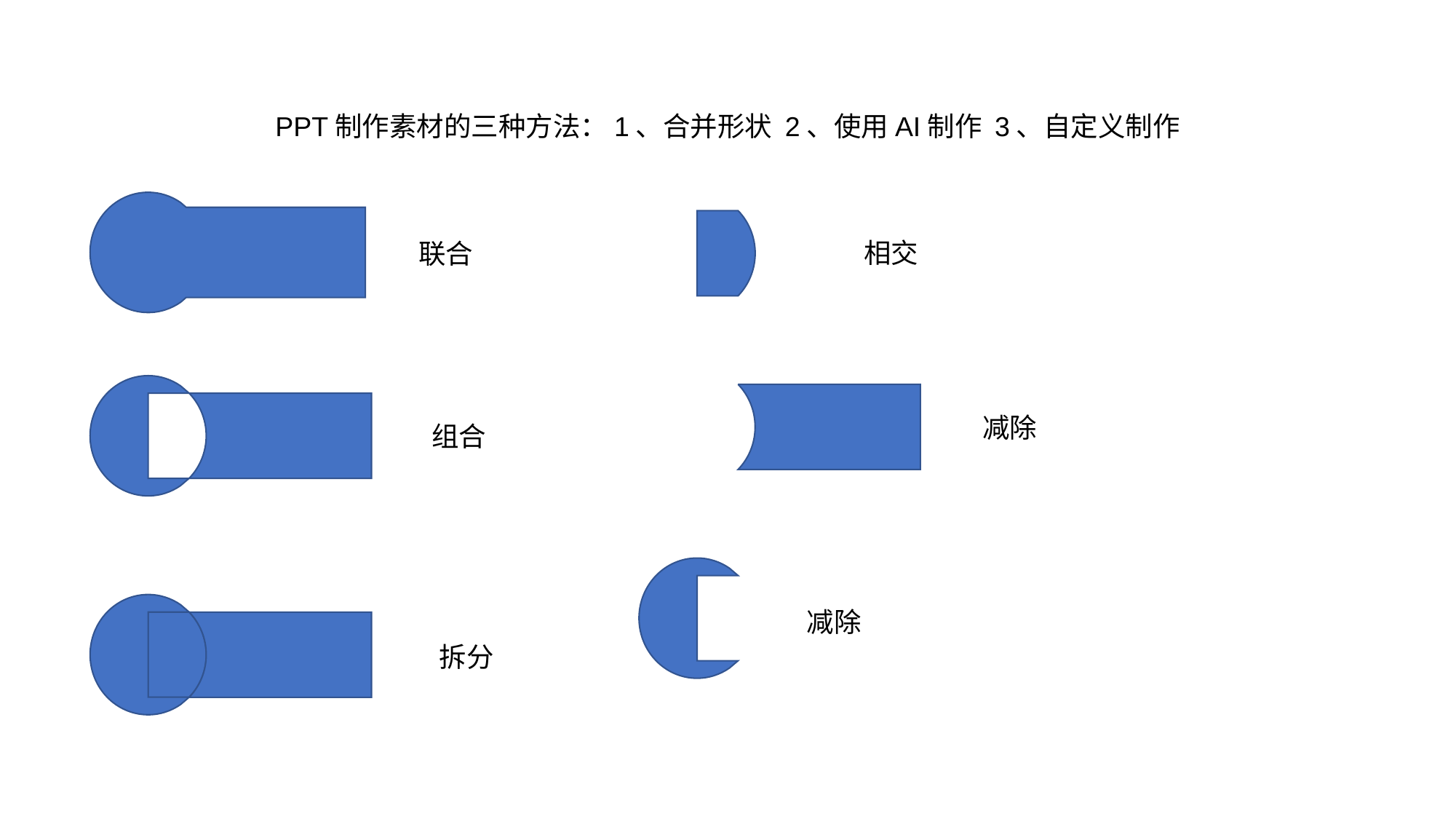

PPT制作素材的三种方法：1、合并形状 2、使用AI制作 3、自定义制作

相交
联合

减除
组合

减除

拆分